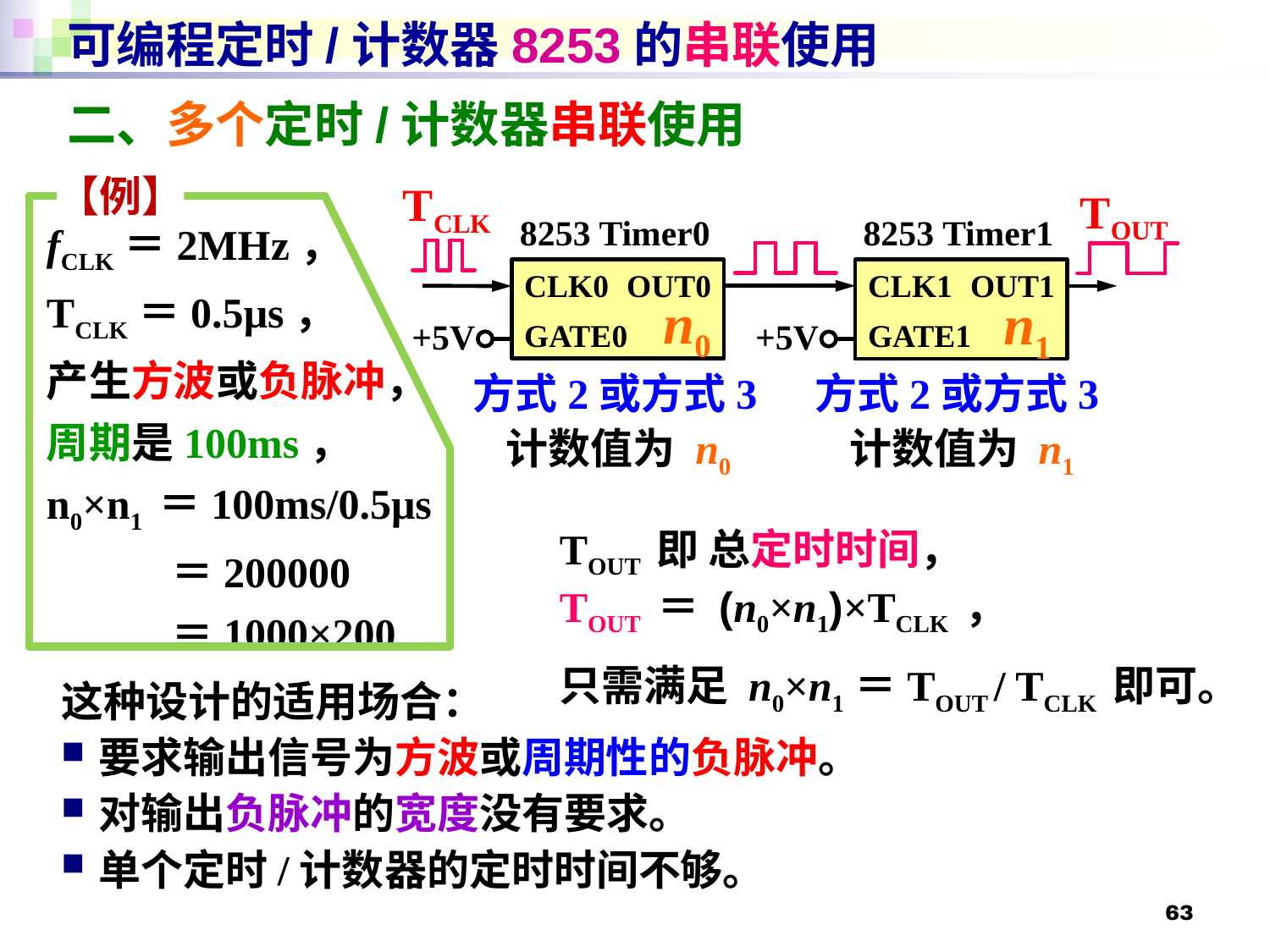

# 可编程定时/计数器8253的串联使用
二、多个定时/计数器串联使用
【例】
TCLK
TOUT
8253 Timer0
8253 Timer1
fCLK＝2MHz，
TCLK＝0.5μs，
产生方波或负脉冲，
周期是100ms，
n0×n1 ＝100ms/0.5μs
            ＝200000
            ＝1000×200

CLK0
OUT0

CLK1
OUT1
n0
n1
+5V
+5V
GATE0
GATE1

方式2或方式3
方式2或方式3
计数值为 n1
计数值为 n0
TOUT 即 总定时时间，
TOUT ＝ (n0×n1)×TCLK ，
只需满足 n0×n1＝TOUT / TCLK 即可。
这种设计的适用场合：
要求输出信号为方波或周期性的负脉冲。
对输出负脉冲的宽度没有要求。
单个定时/计数器的定时时间不够。
63